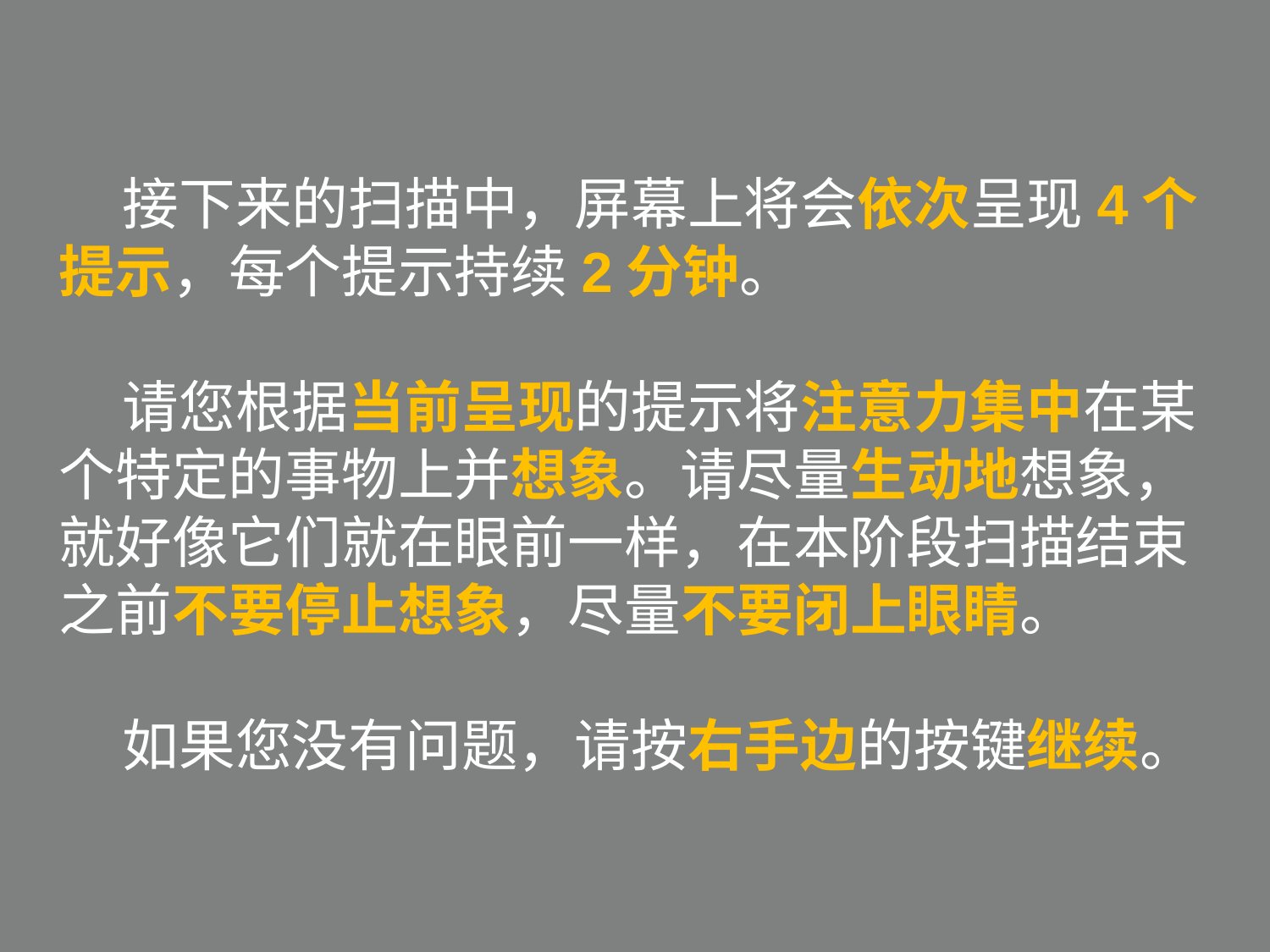

接下来的扫描中，屏幕上将会依次呈现4个提示，每个提示持续2分钟。

请您根据当前呈现的提示将注意力集中在某个特定的事物上并想象。请尽量生动地想象，就好像它们就在眼前一样，在本阶段扫描结束之前不要停止想象，尽量不要闭上眼睛。

如果您没有问题，请按右手边的按键继续。